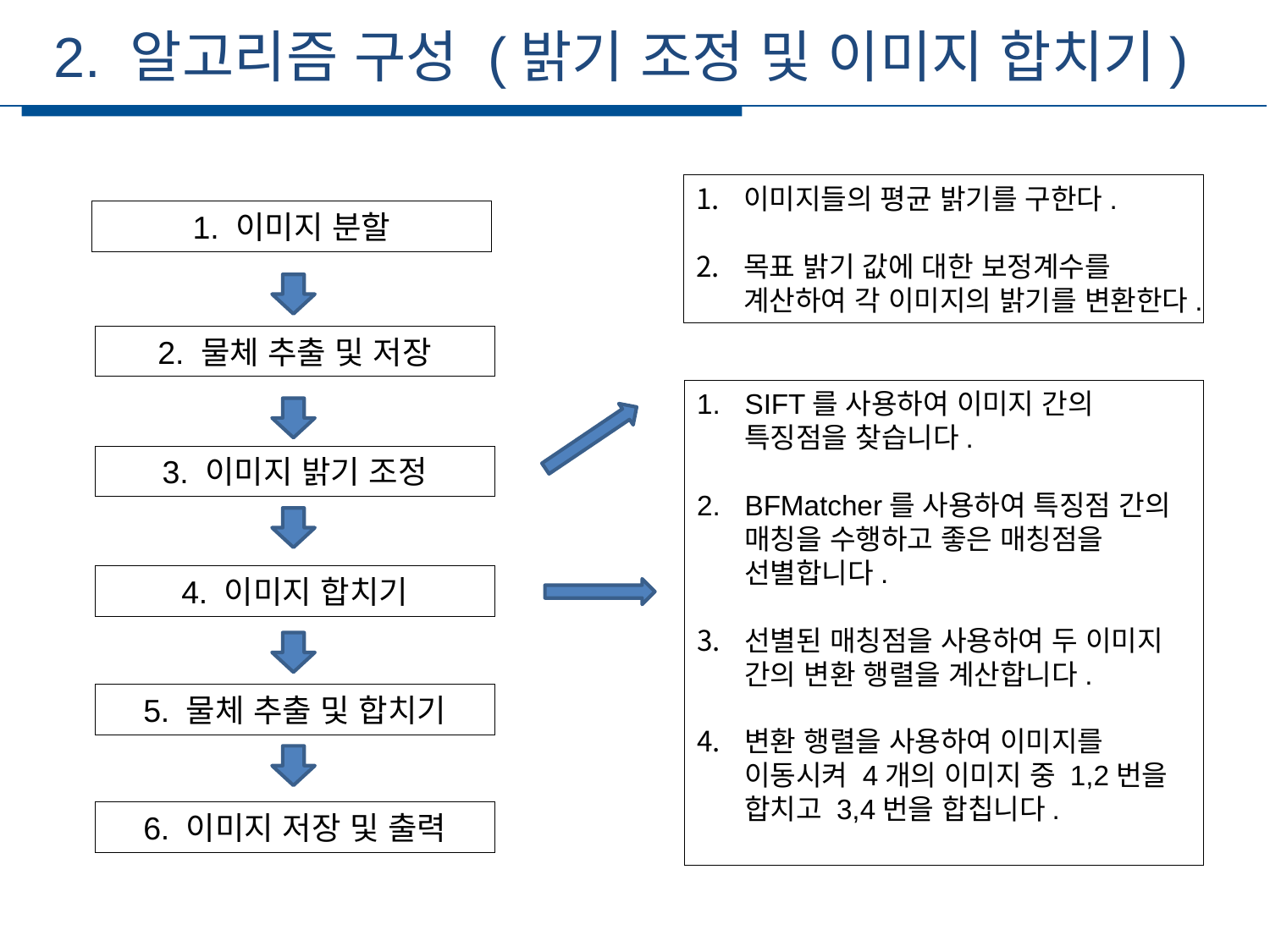

2. 알고리즘 구성 (밝기 조정 및 이미지 합치기)
세부일정

이미지들의 평균 밝기를 구한다.

목표 밝기 값에 대한 보정계수를 계산하여 각 이미지의 밝기를 변환한다.
1. 이미지 분할

2. 물체 추출 및 저장
SIFT를 사용하여 이미지 간의 특징점을 찾습니다.

BFMatcher를 사용하여 특징점 간의 매칭을 수행하고 좋은 매칭점을 선별합니다.

선별된 매칭점을 사용하여 두 이미지 간의 변환 행렬을 계산합니다.

변환 행렬을 사용하여 이미지를 이동시켜 4개의 이미지 중 1,2번을 합치고 3,4번을 합칩니다.

3. 이미지 밝기 조정

4. 이미지 합치기

5. 물체 추출 및 합치기

6. 이미지 저장 및 출력